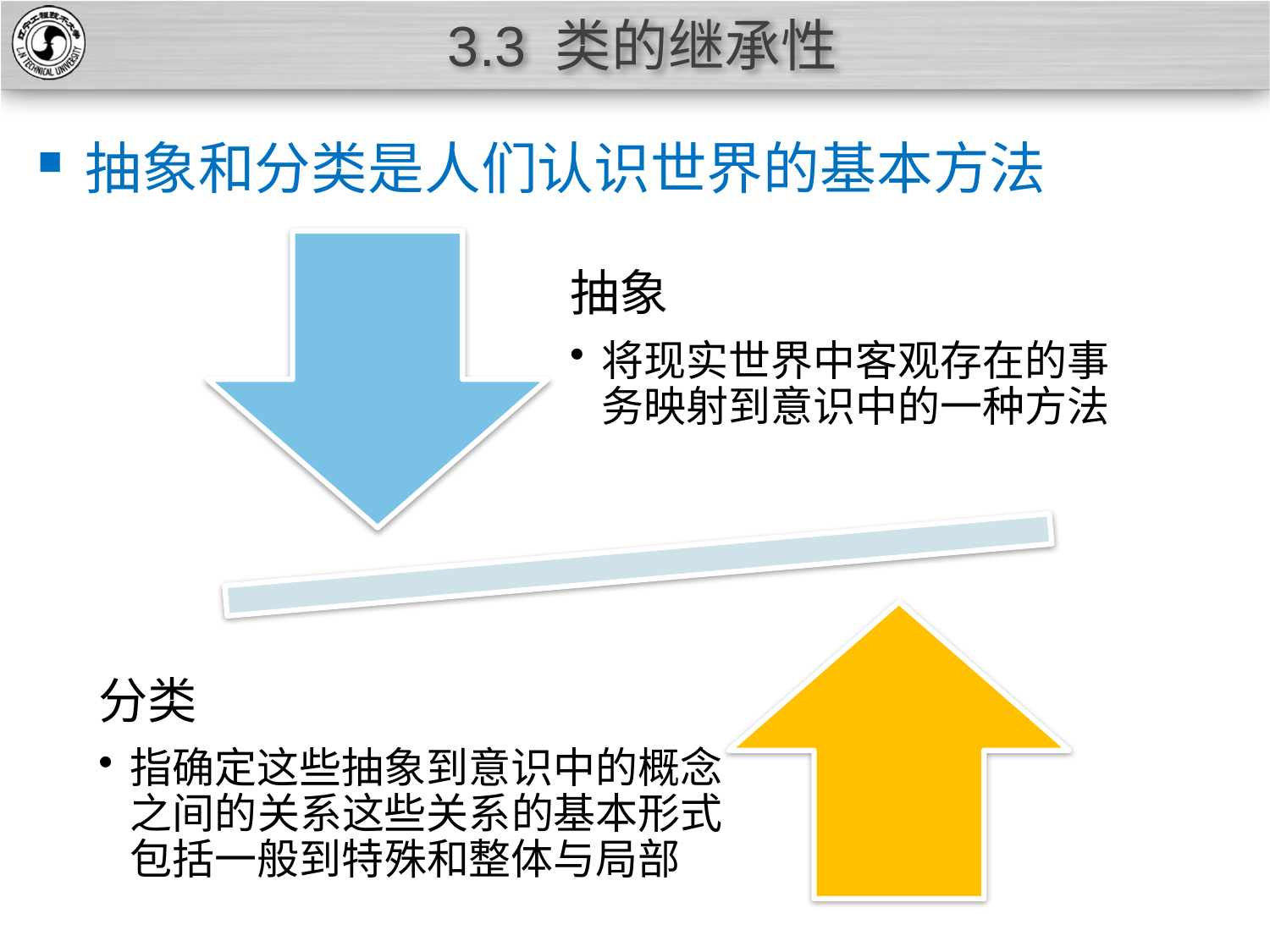

# 3.3 类的继承性
抽象和分类是人们认识世界的基本方法

抽象
将现实世界中客观存在的事务映射到意识中的一种方法
分类
指确定这些抽象到意识中的概念之间的关系这些关系的基本形式包括一般到特殊和整体与局部